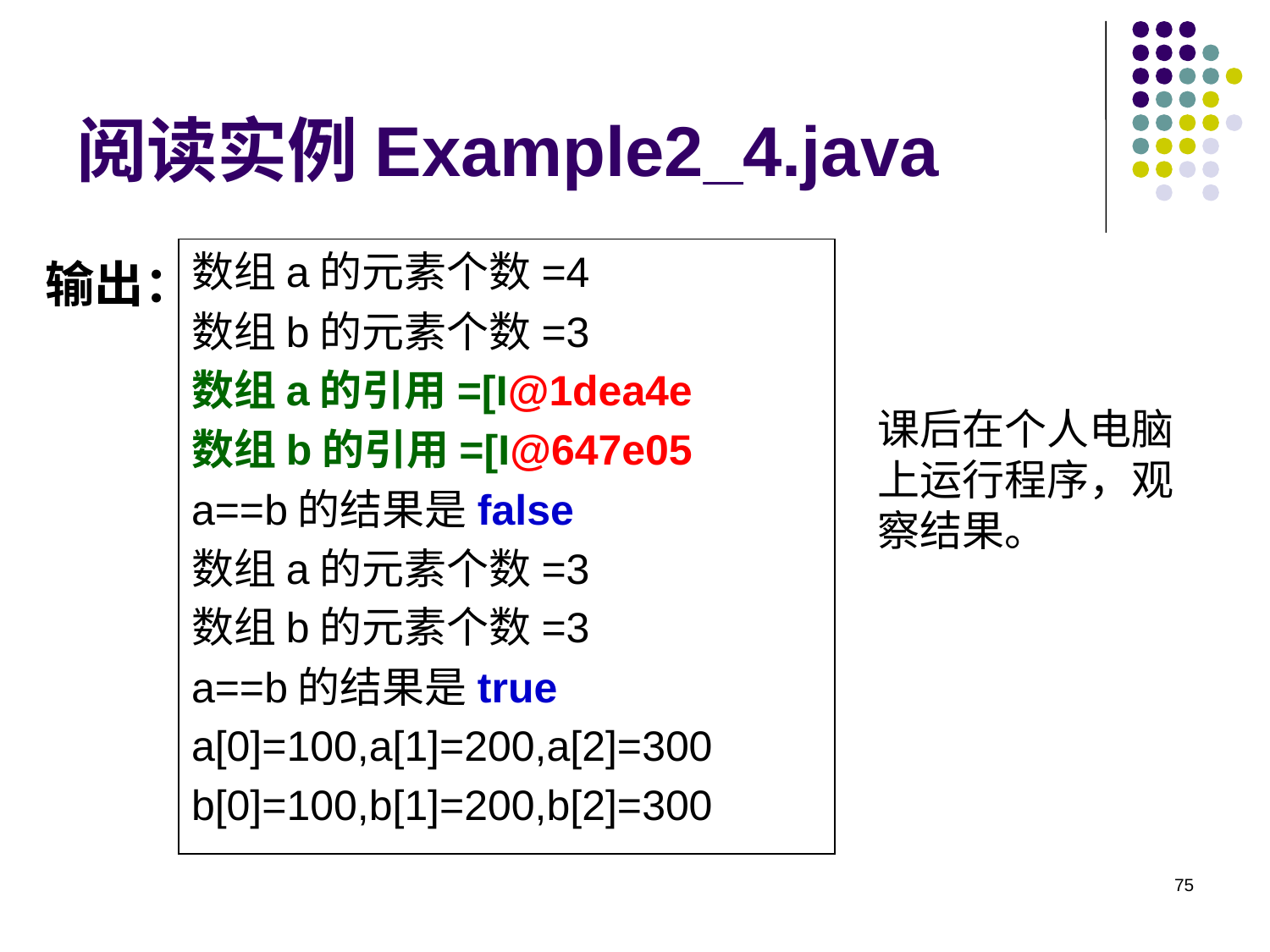

# 阅读实例Example2_4.java
数组a的元素个数=4
数组b的元素个数=3
数组a的引用=[I@1dea4e
数组b的引用=[I@647e05
a==b的结果是false
数组a的元素个数=3
数组b的元素个数=3
a==b的结果是true
a[0]=100,a[1]=200,a[2]=300
b[0]=100,b[1]=200,b[2]=300
输出：
课后在个人电脑上运行程序，观察结果。
75